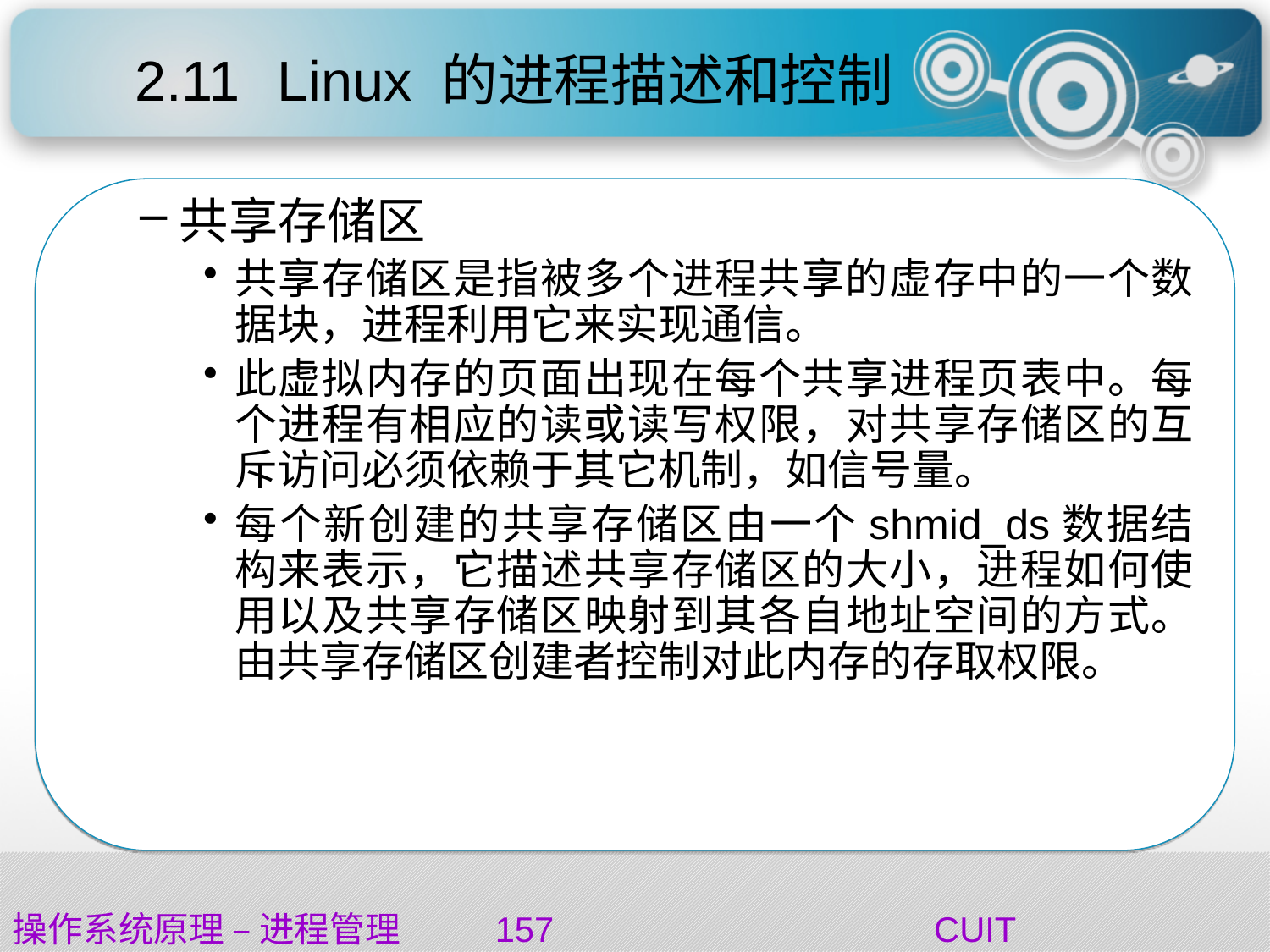

# 2.11	 Linux 的进程描述和控制
共享存储区
共享存储区是指被多个进程共享的虚存中的一个数据块，进程利用它来实现通信。
此虚拟内存的页面出现在每个共享进程页表中。每个进程有相应的读或读写权限，对共享存储区的互斥访问必须依赖于其它机制，如信号量。
每个新创建的共享存储区由一个shmid_ds数据结构来表示，它描述共享存储区的大小，进程如何使用以及共享存储区映射到其各自地址空间的方式。由共享存储区创建者控制对此内存的存取权限。